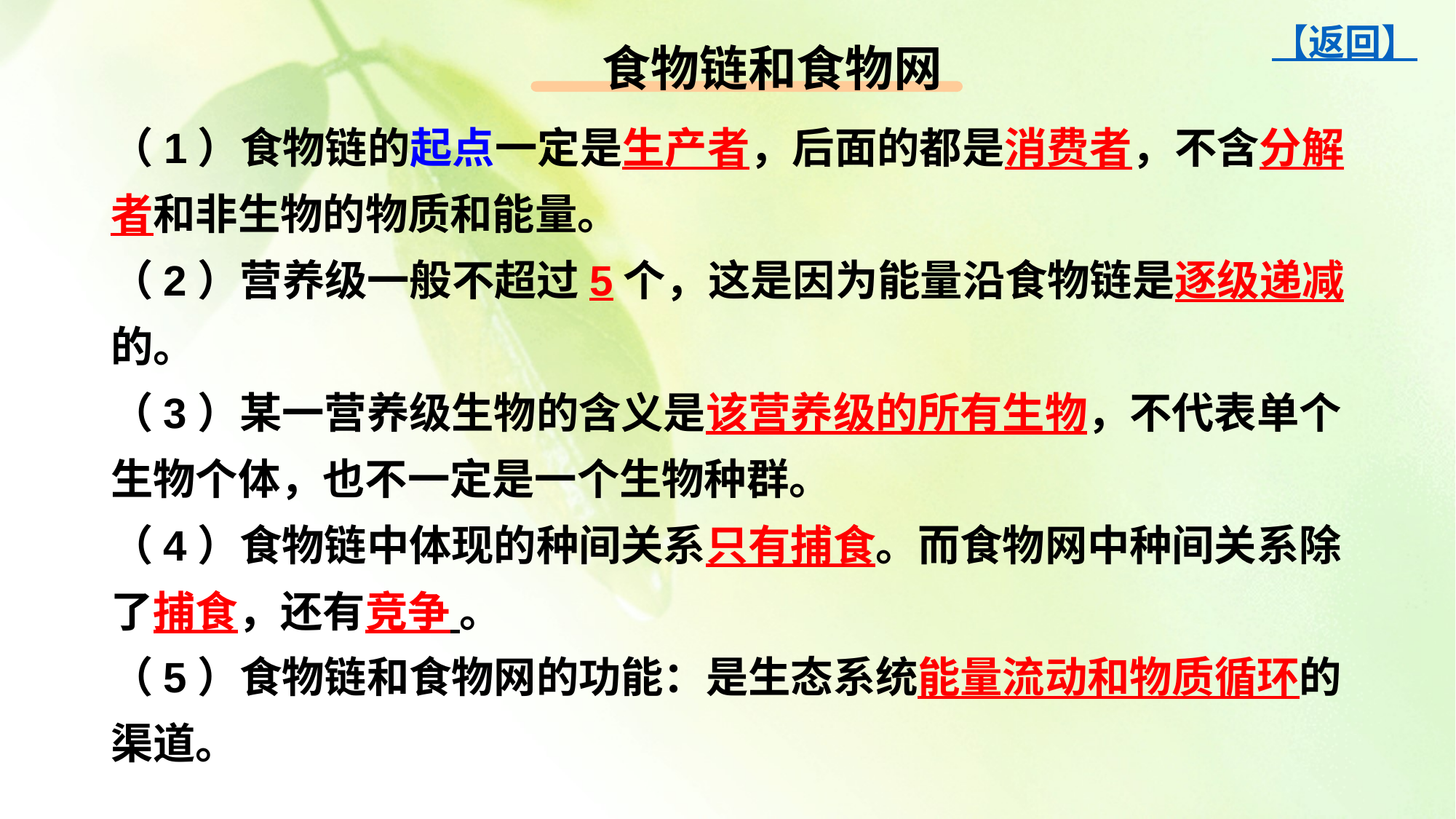

【返回】
食物链和食物网

（1）食物链的起点一定是生产者，后面的都是消费者，不含分解者和非生物的物质和能量。
（2）营养级一般不超过5个，这是因为能量沿食物链是逐级递减的。
（3）某一营养级生物的含义是该营养级的所有生物，不代表单个生物个体，也不一定是一个生物种群。
（4）食物链中体现的种间关系只有捕食。而食物网中种间关系除了捕食，还有竞争 。
（5）食物链和食物网的功能：是生态系统能量流动和物质循环的渠道。